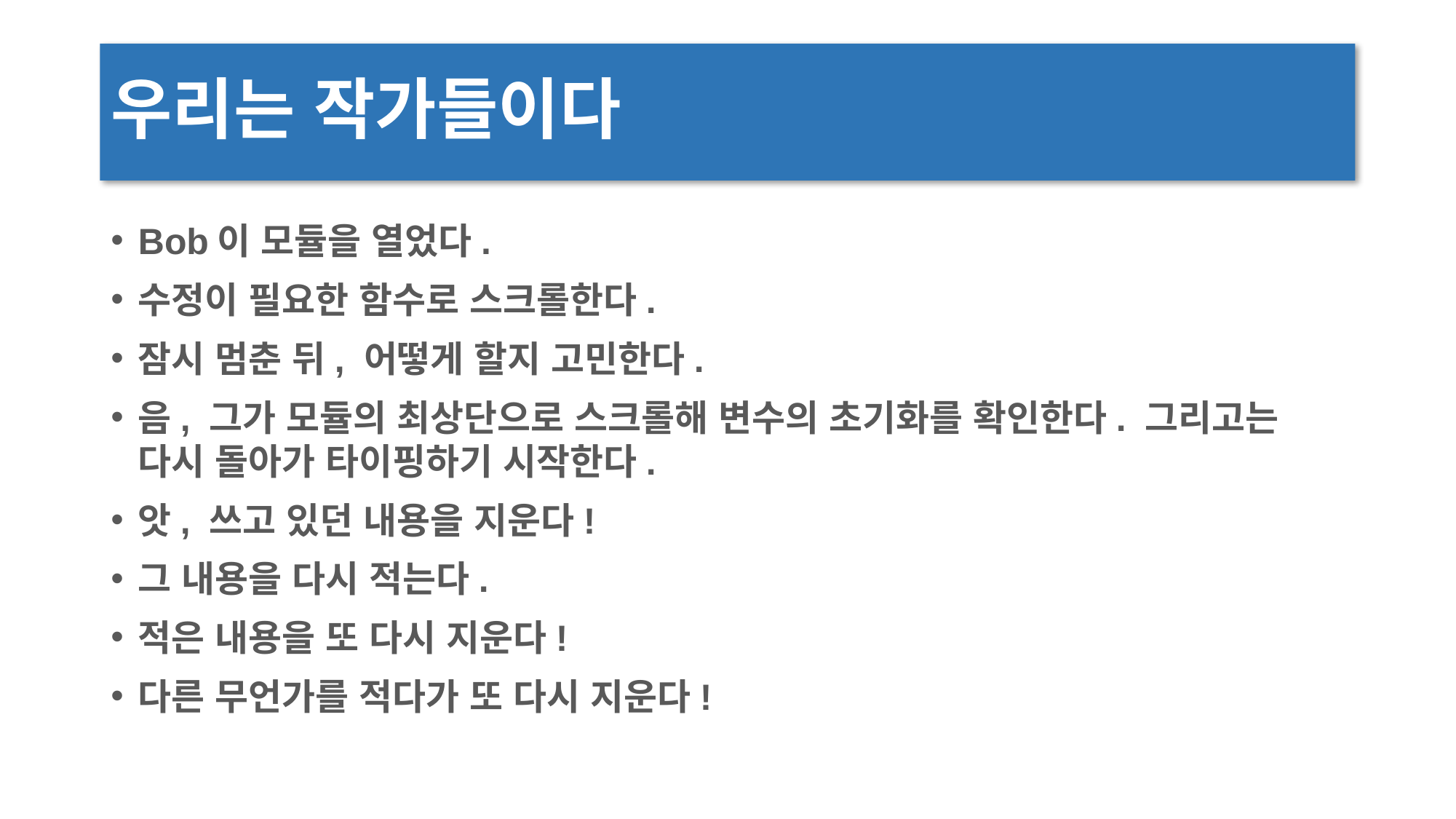

# 우리는 작가들이다
Bob이 모듈을 열었다.
수정이 필요한 함수로 스크롤한다.
잠시 멈춘 뒤, 어떻게 할지 고민한다.
음, 그가 모듈의 최상단으로 스크롤해 변수의 초기화를 확인한다. 그리고는 다시 돌아가 타이핑하기 시작한다.
앗, 쓰고 있던 내용을 지운다!
그 내용을 다시 적는다.
적은 내용을 또 다시 지운다!
다른 무언가를 적다가 또 다시 지운다!